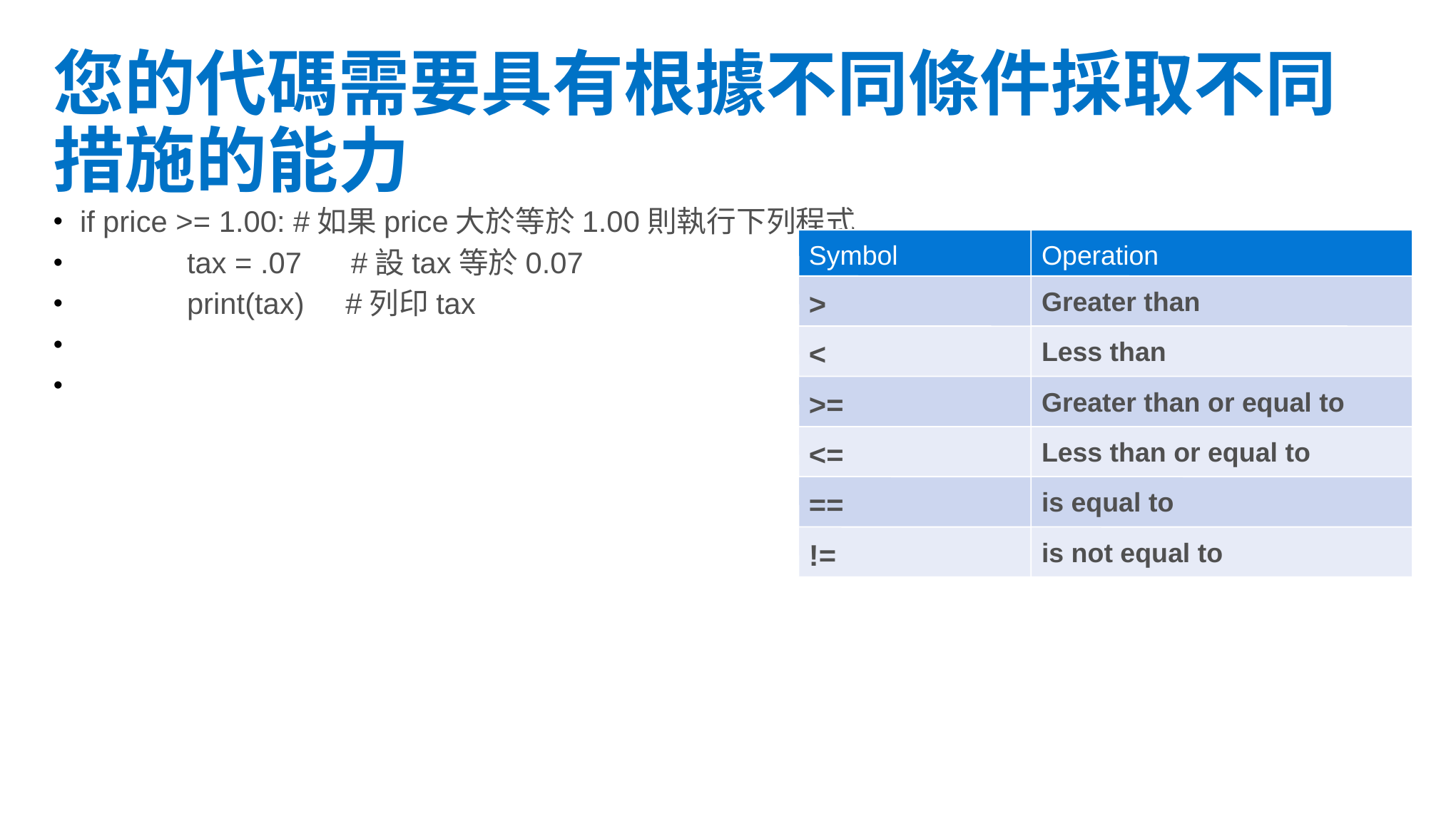

您的代碼需要具有根據不同條件採取不同措施的能力

if price >= 1.00: #如果price大於等於1.00則執行下列程式
	tax = .07      #設tax等於0.07
	print(tax)     #列印tax

Symbol

Operation

>

Greater than

<

Less than

>=

Greater than or equal to

<=

Less than or equal to

==

is equal to

!=

is not equal to